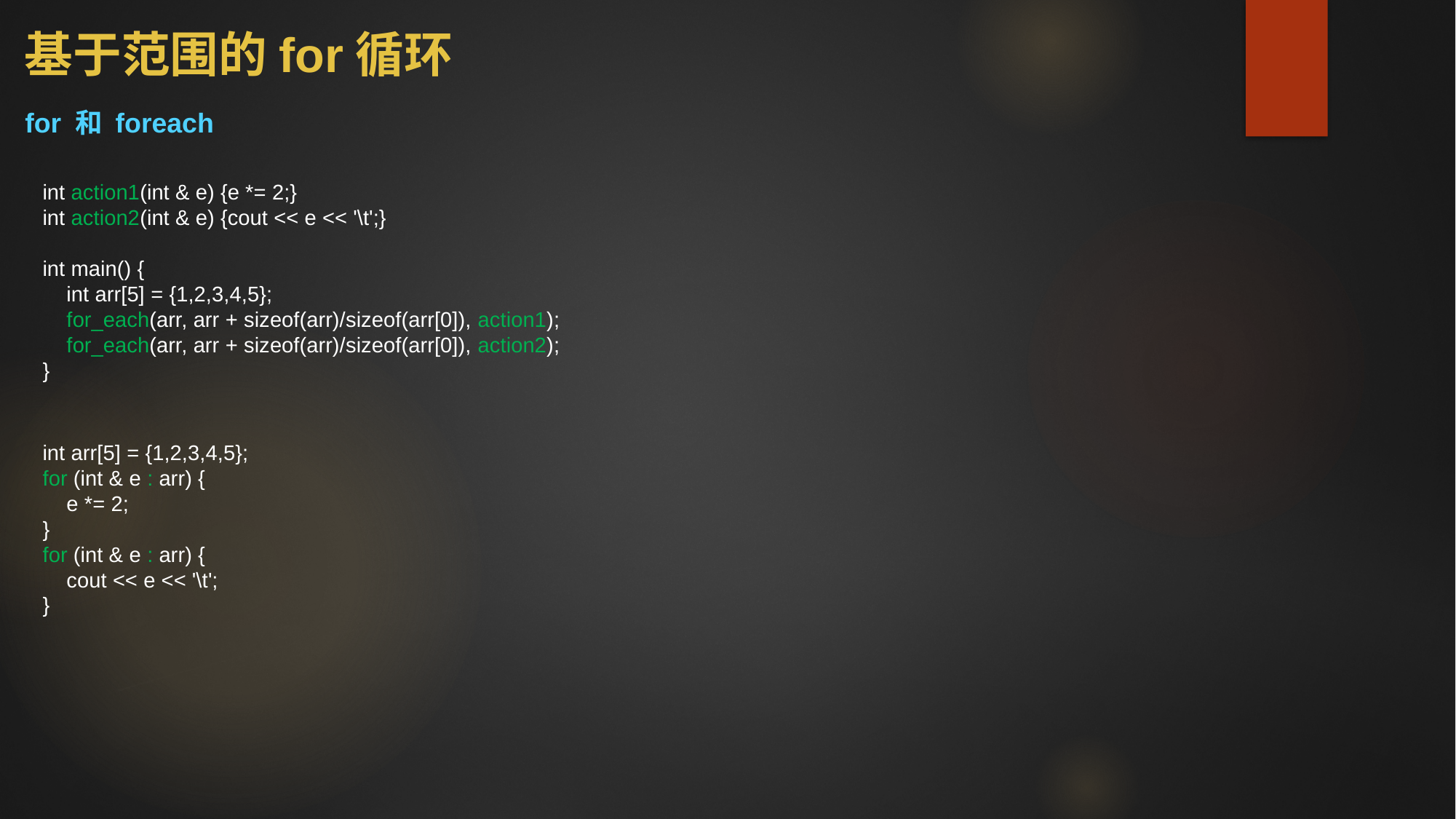

# 基于范围的for循环
for 和 foreach
int action1(int & e) {e *= 2;}
int action2(int & e) {cout << e << '\t';}

int main() {
    int arr[5] = {1,2,3,4,5};
    for_each(arr, arr + sizeof(arr)/sizeof(arr[0]), action1);
    for_each(arr, arr + sizeof(arr)/sizeof(arr[0]), action2);
}
int arr[5] = {1,2,3,4,5};
for (int & e : arr) {
    e *= 2;
}
for (int & e : arr) {
    cout << e << '\t';
}